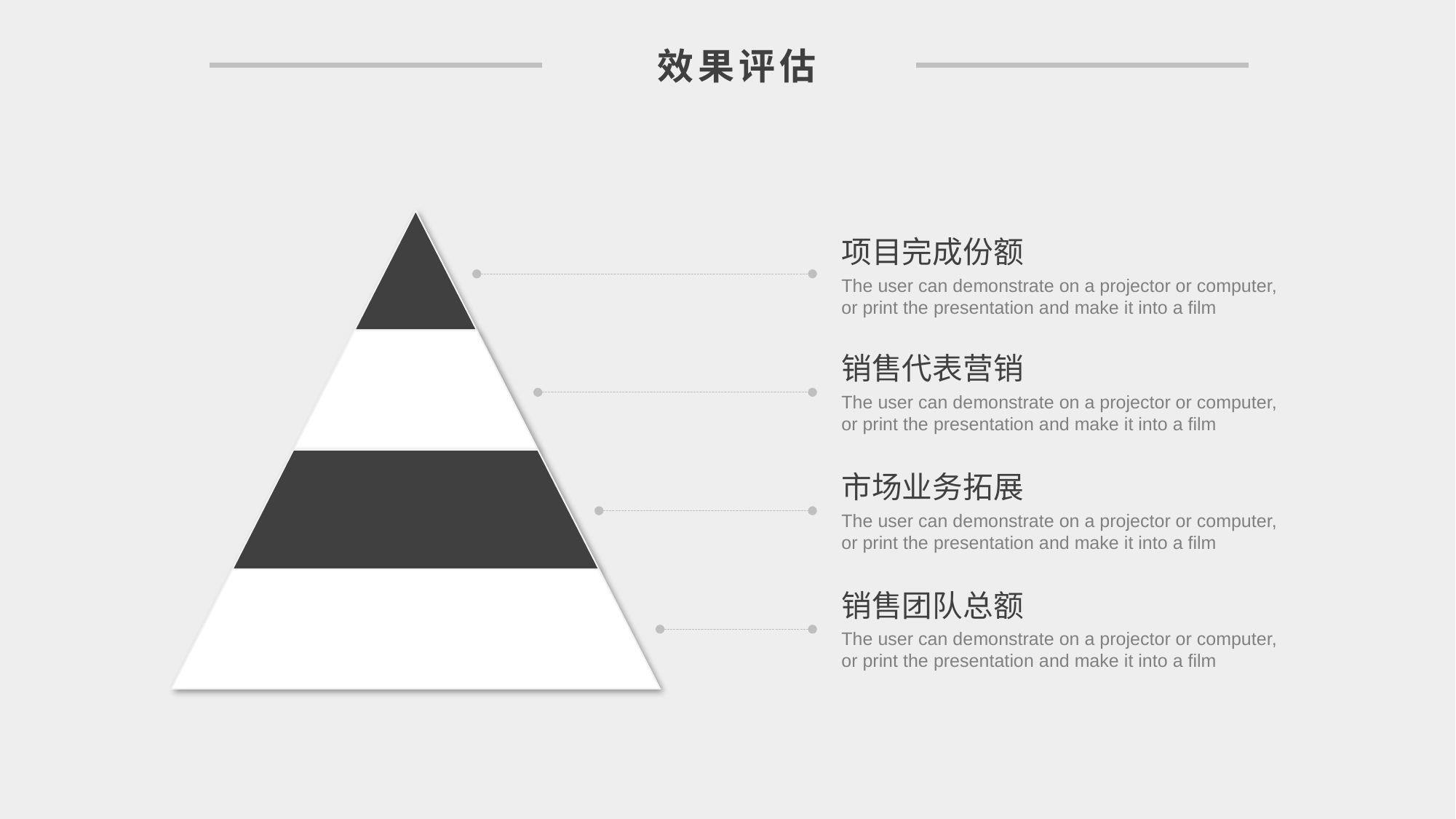

效果评估

项目完成份额
The user can demonstrate on a projector or computer, or print the presentation and make it into a film
销售代表营销
The user can demonstrate on a projector or computer, or print the presentation and make it into a film
市场业务拓展
The user can demonstrate on a projector or computer, or print the presentation and make it into a film
销售团队总额
The user can demonstrate on a projector or computer, or print the presentation and make it into a film